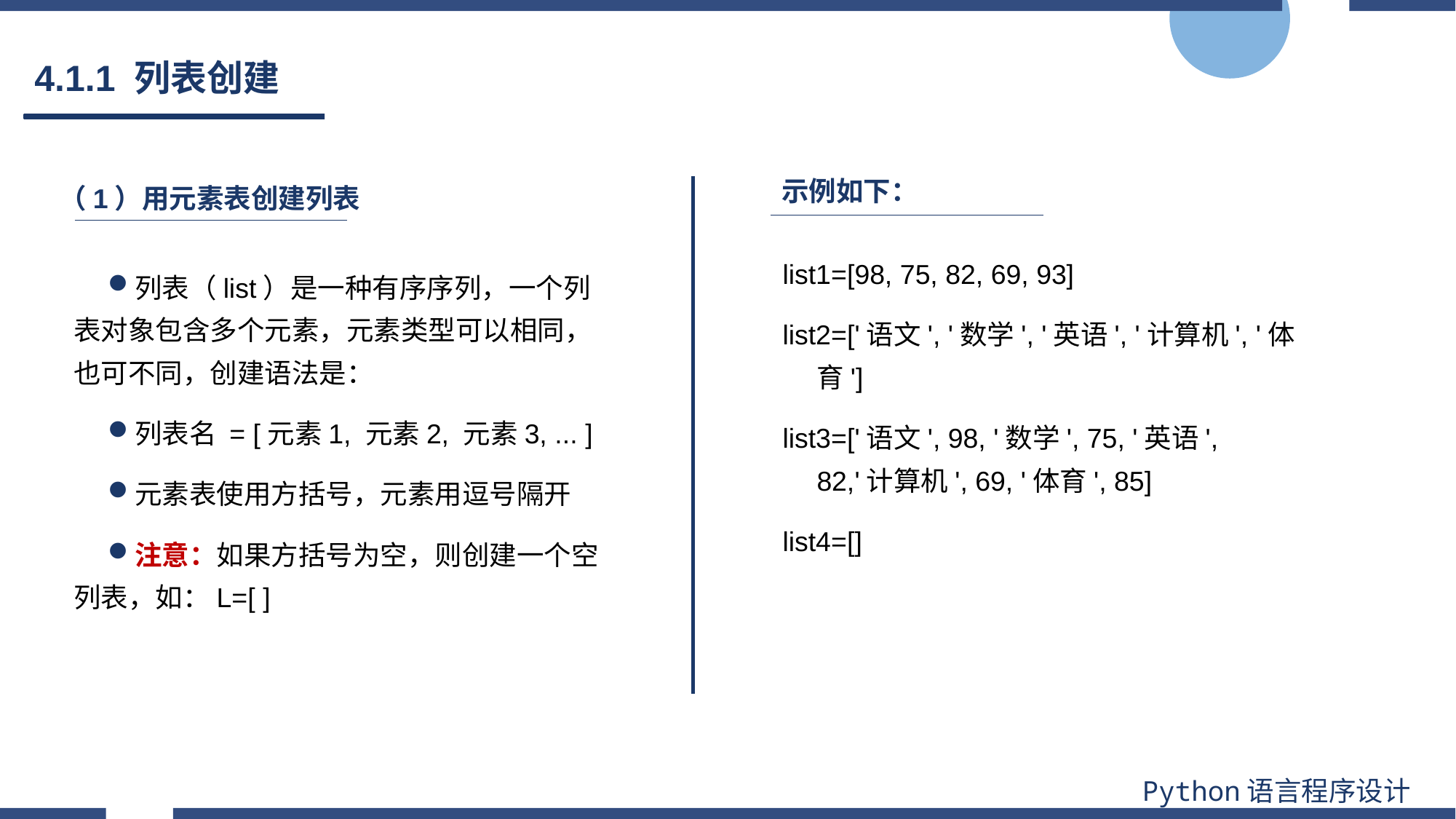

# 4.1.1 列表创建
示例如下：
（1）用元素表创建列表
list1=[98, 75, 82, 69, 93]
list2=['语文', '数学', '英语', '计算机', '体育']
list3=['语文', 98, '数学', 75, '英语', 82,'计算机', 69, '体育', 85]
list4=[]

列表（list）是一种有序序列，一个列表对象包含多个元素，元素类型可以相同，也可不同，创建语法是：
列表名 = [元素1, 元素2, 元素3, ... ]
元素表使用方括号，元素用逗号隔开
注意：如果方括号为空，则创建一个空列表，如：L=[ ]